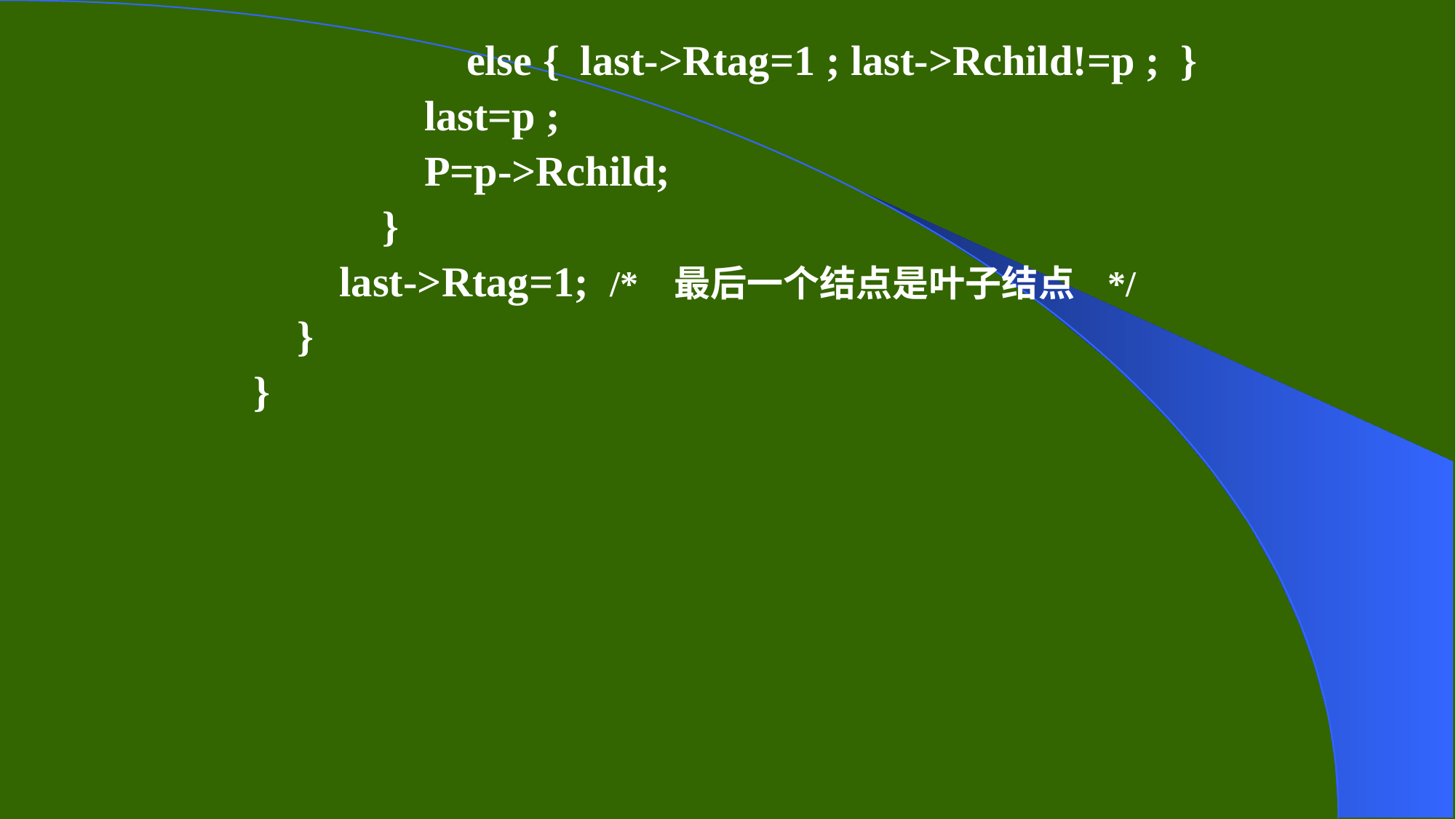

else {  last->Rtag=1 ; last->Rchild!=p ;  }
    last=p ;
    P=p->Rchild;
}
last->Rtag=1;  /*   最后一个结点是叶子结点   */
}
}